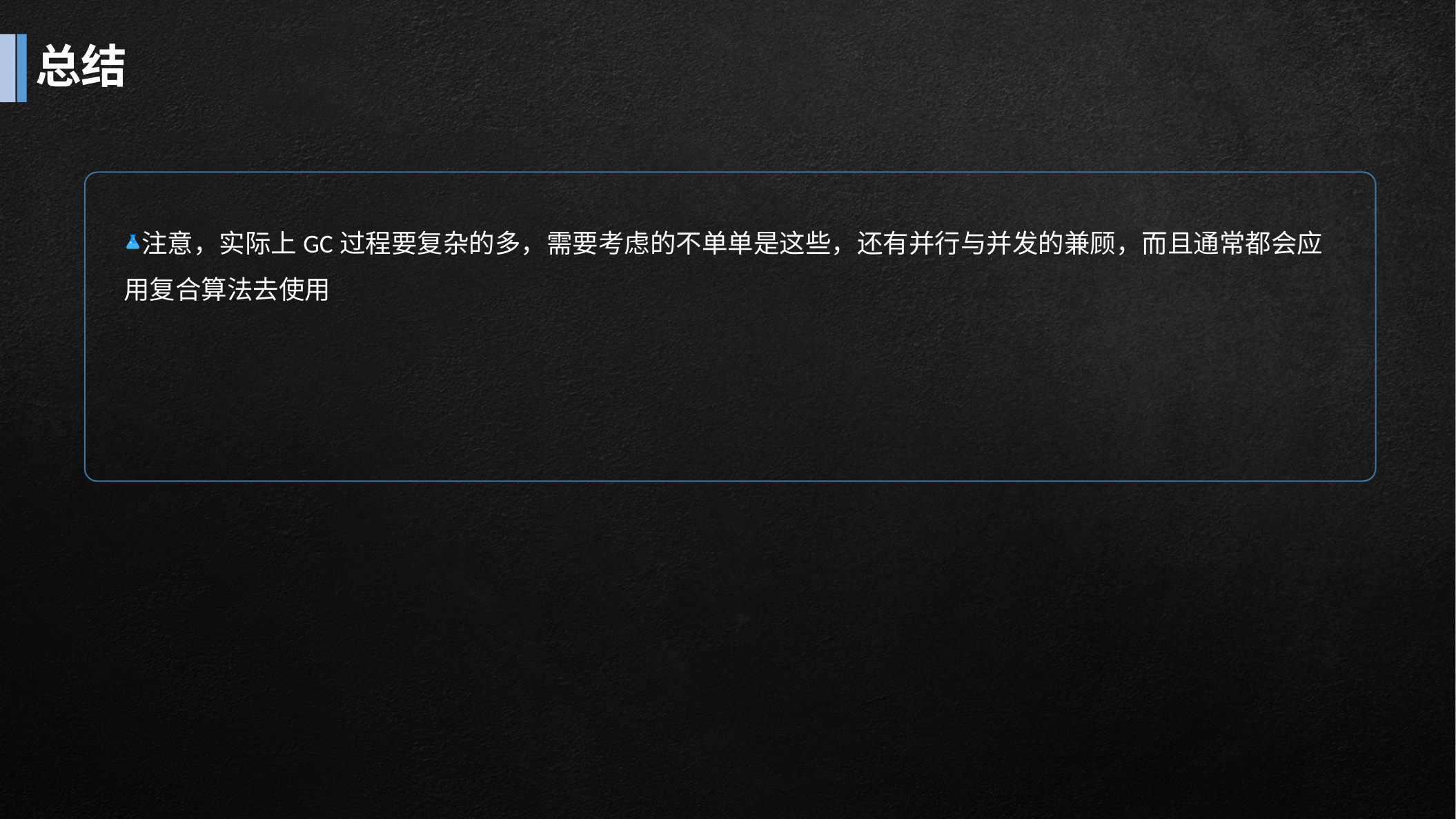

# 总结

注意，实际上GC过程要复杂的多，需要考虑的不单单是这些，还有并行与并发的兼顾，而且通常都会应用复合算法去使用